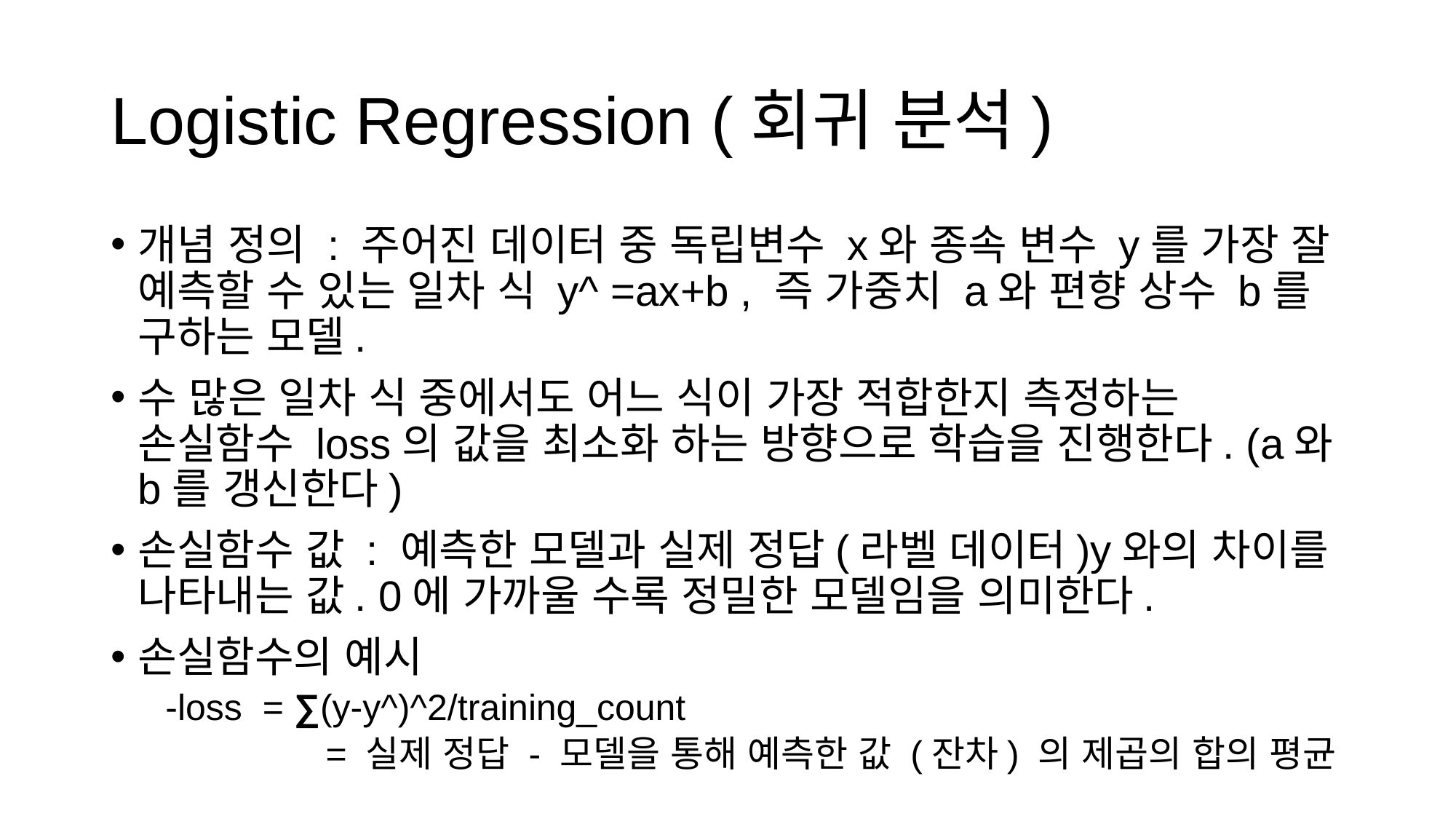

# Logistic Regression (회귀 분석)
개념 정의 : 주어진 데이터 중 독립변수 x와 종속 변수 y를 가장 잘 예측할 수 있는 일차 식 y^ =ax+b , 즉 가중치 a와 편향 상수 b를 구하는 모델.
수 많은 일차 식 중에서도 어느 식이 가장 적합한지 측정하는 손실함수 loss의 값을 최소화 하는 방향으로 학습을 진행한다. (a와 b를 갱신한다)
손실함수 값 : 예측한 모델과 실제 정답(라벨 데이터)y와의 차이를 나타내는 값. 0에 가까울 수록 정밀한 모델임을 의미한다.
손실함수의 예시
-loss  = ∑(y-y^)^2/training_count
	     = 실제 정답 - 모델을 통해 예측한 값 (잔차) 의 제곱의 합의 평균